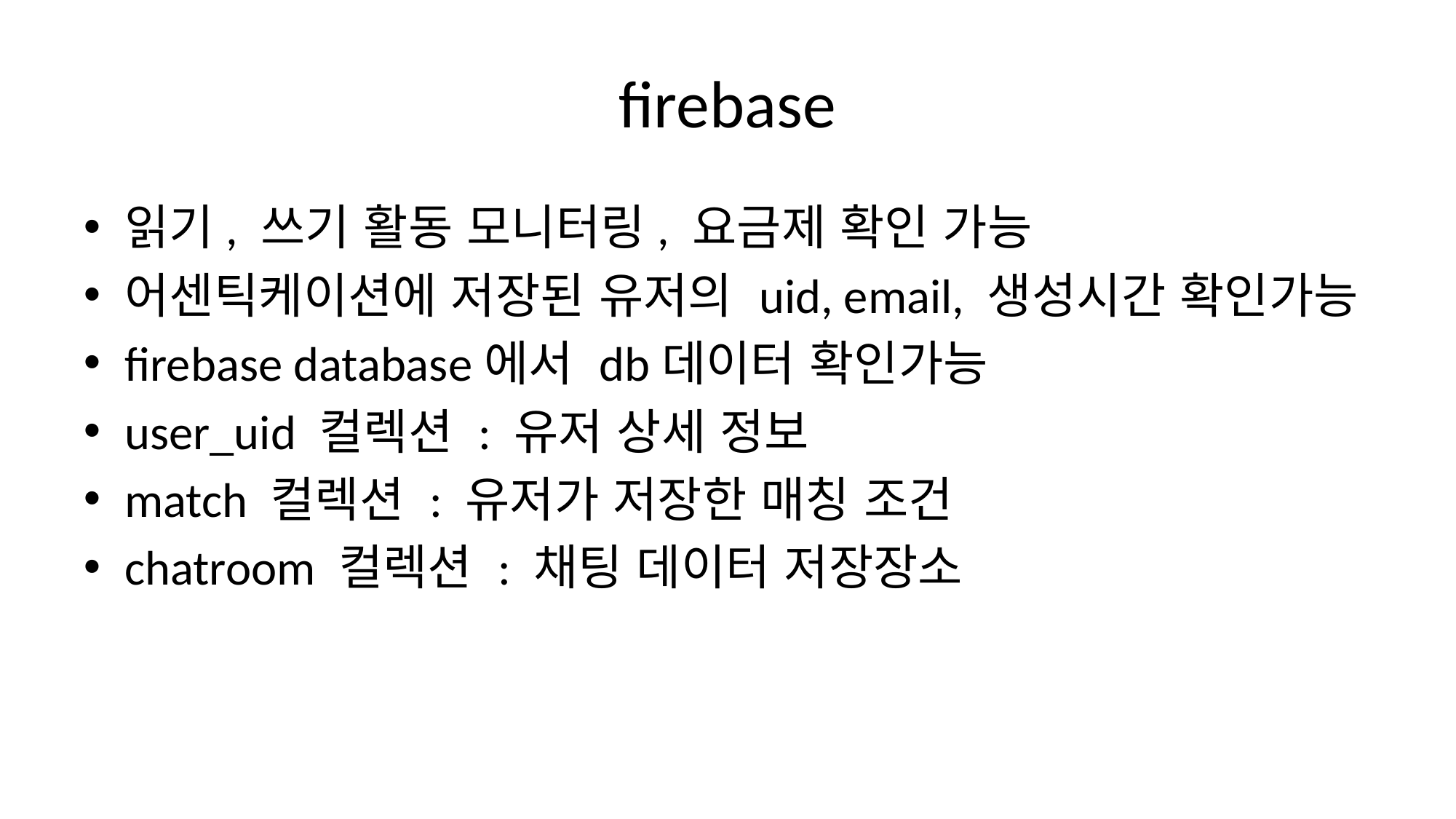

# firebase
읽기, 쓰기 활동 모니터링, 요금제 확인 가능
어센틱케이션에 저장된 유저의 uid, email, 생성시간 확인가능
firebase database에서 db데이터 확인가능
user_uid 컬렉션 : 유저 상세 정보
match 컬렉션 : 유저가 저장한 매칭 조건
chatroom 컬렉션 : 채팅 데이터 저장장소